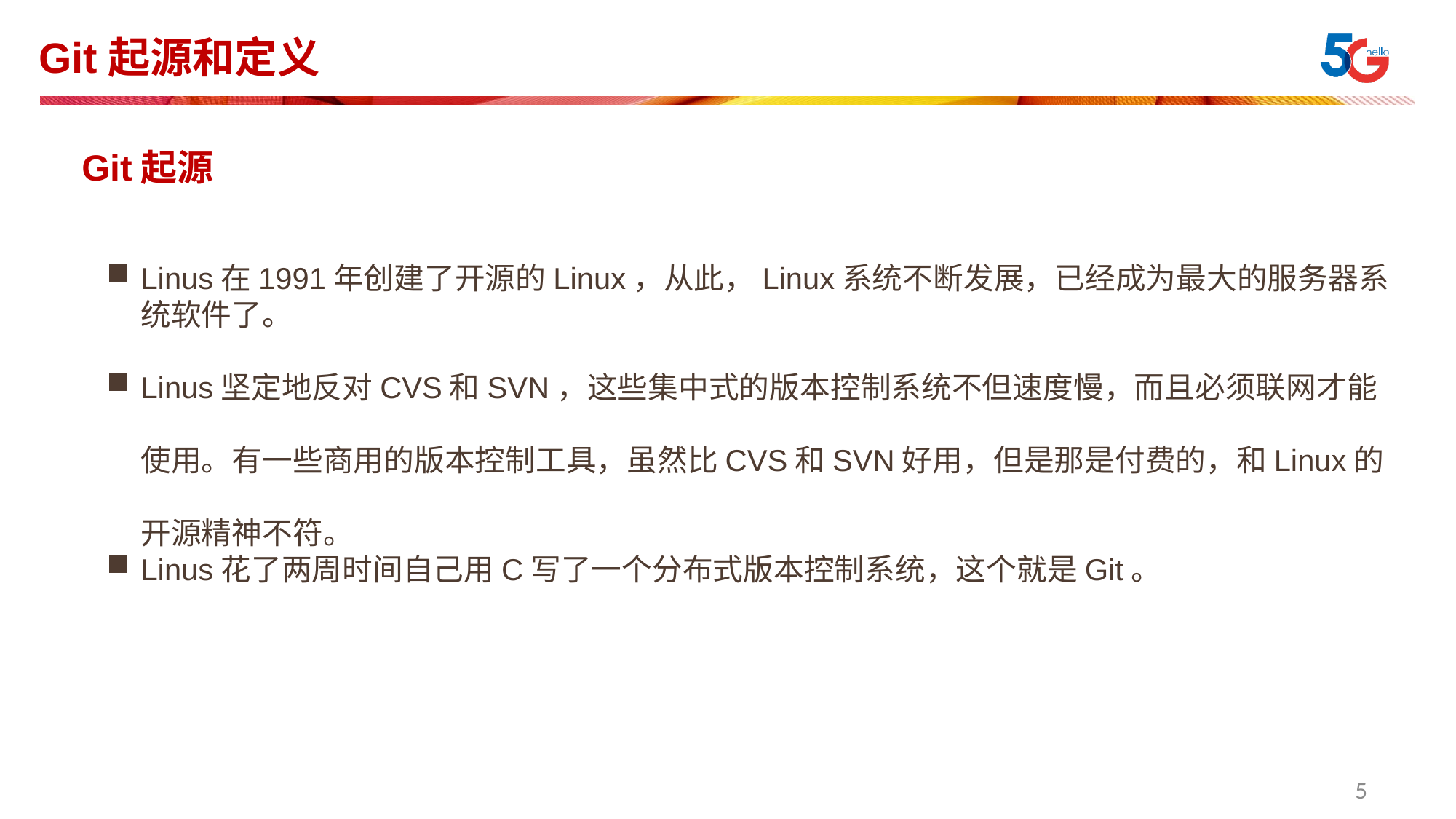

# Git起源和定义
Git起源
Linus在1991年创建了开源的Linux，从此，Linux系统不断发展，已经成为最大的服务器系统软件了。
Linus坚定地反对CVS和SVN，这些集中式的版本控制系统不但速度慢，而且必须联网才能使用。有一些商用的版本控制工具，虽然比CVS和SVN好用，但是那是付费的，和Linux的开源精神不符。
Linus花了两周时间自己用C写了一个分布式版本控制系统，这个就是Git。